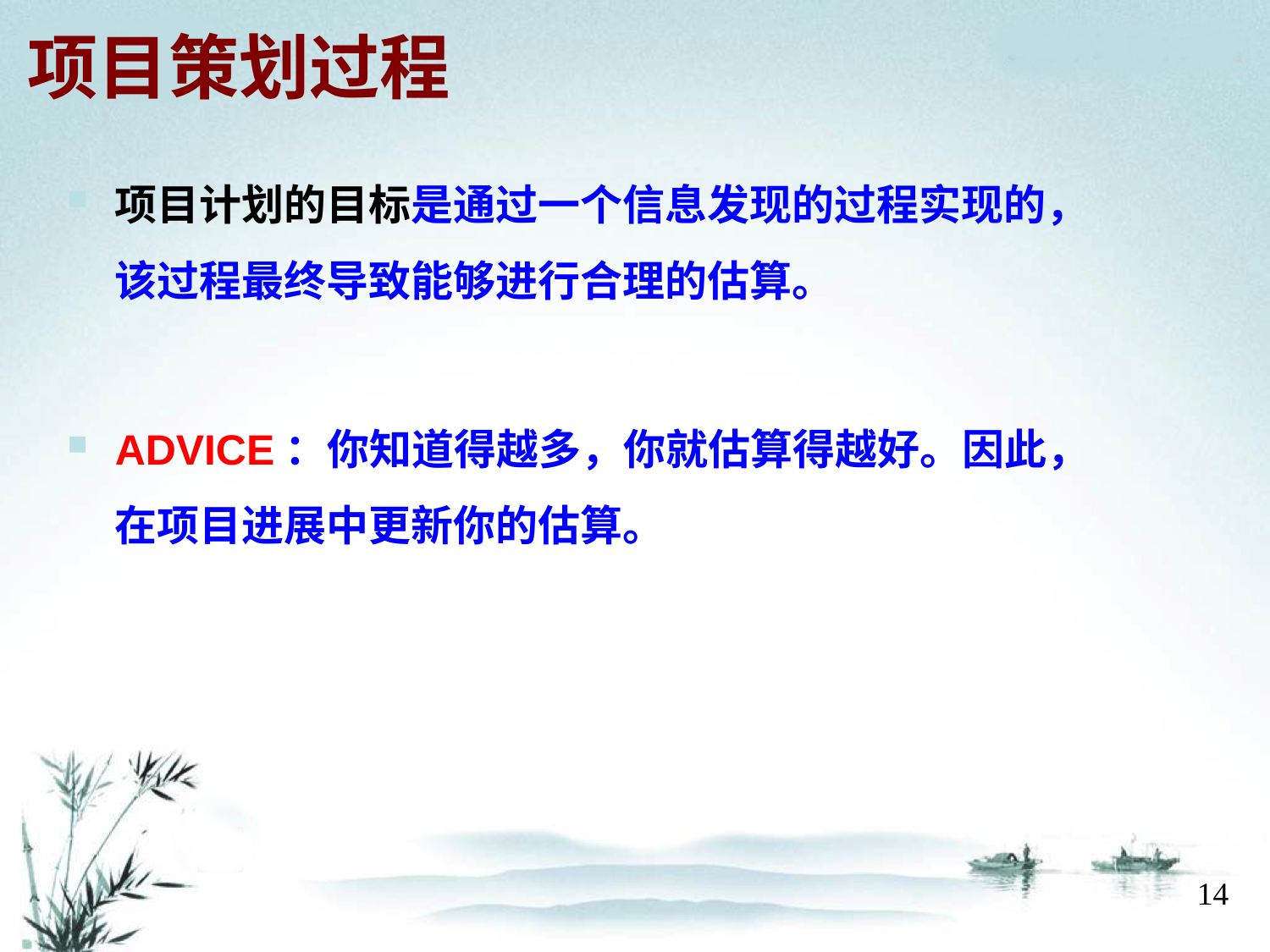

# 项目策划过程
项目计划的目标是通过一个信息发现的过程实现的，该过程最终导致能够进行合理的估算。

ADVICE：你知道得越多，你就估算得越好。因此，在项目进展中更新你的估算。
14